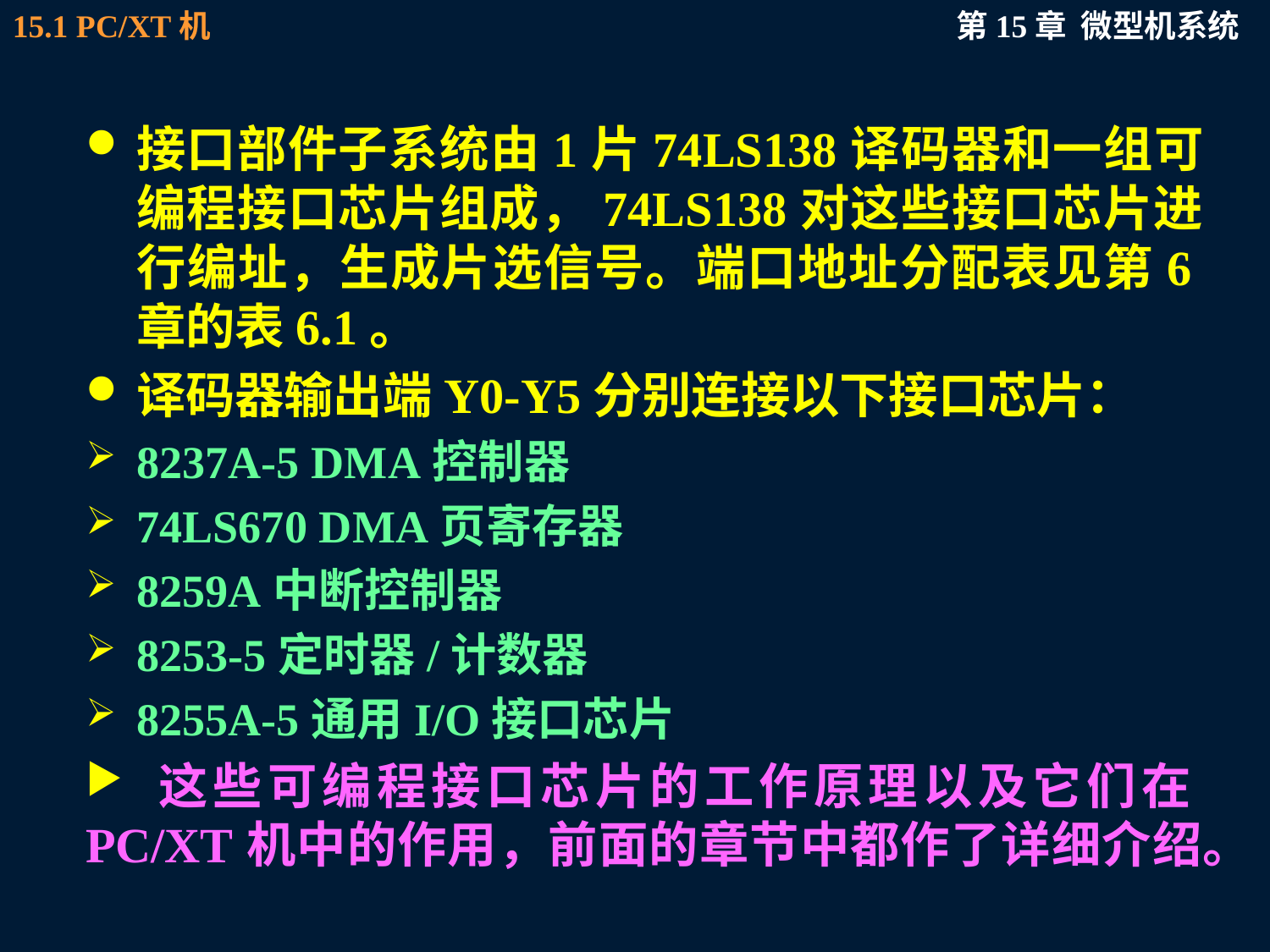

接口部件子系统由1片74LS138译码器和一组可编程接口芯片组成，74LS138对这些接口芯片进行编址，生成片选信号。端口地址分配表见第6章的表6.1。
译码器输出端Y0-Y5分别连接以下接口芯片：
8237A-5 DMA控制器
74LS670 DMA页寄存器
8259A中断控制器
8253-5定时器/计数器
8255A-5通用I/O接口芯片
 这些可编程接口芯片的工作原理以及它们在PC/XT机中的作用，前面的章节中都作了详细介绍。